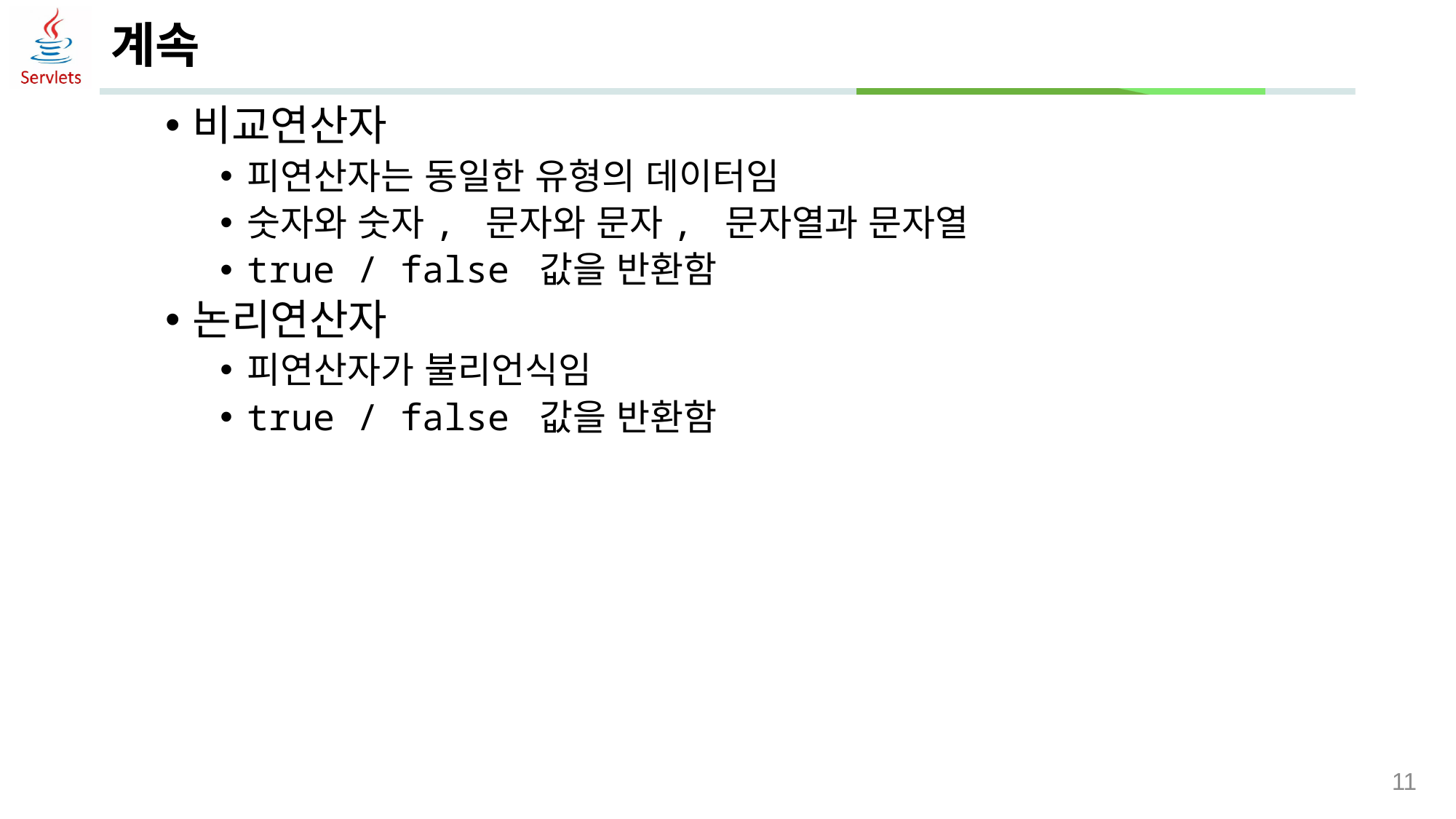

# 계속
비교연산자
피연산자는 동일한 유형의 데이터임
숫자와 숫자, 문자와 문자, 문자열과 문자열
true / false 값을 반환함
논리연산자
피연산자가 불리언식임
true / false 값을 반환함

11